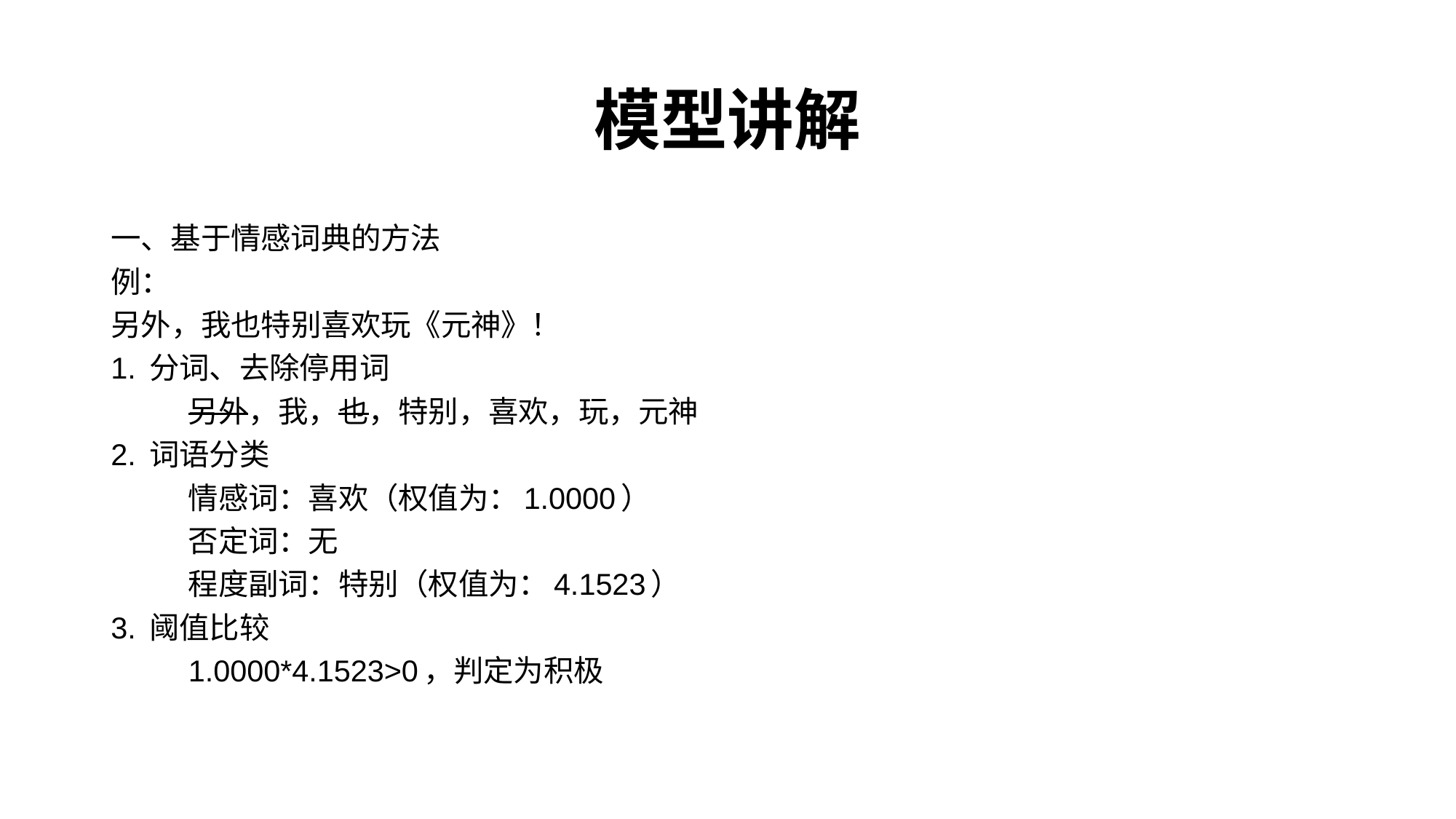

# 模型讲解
一、基于情感词典的方法
例：
另外，我也特别喜欢玩《元神》！
1. 分词、去除停用词
	另外，我，也，特别，喜欢，玩，元神
2. 词语分类
	情感词：喜欢（权值为：1.0000）
	否定词：无
	程度副词：特别（权值为：4.1523）
3. 阈值比较
	1.0000*4.1523>0，判定为积极